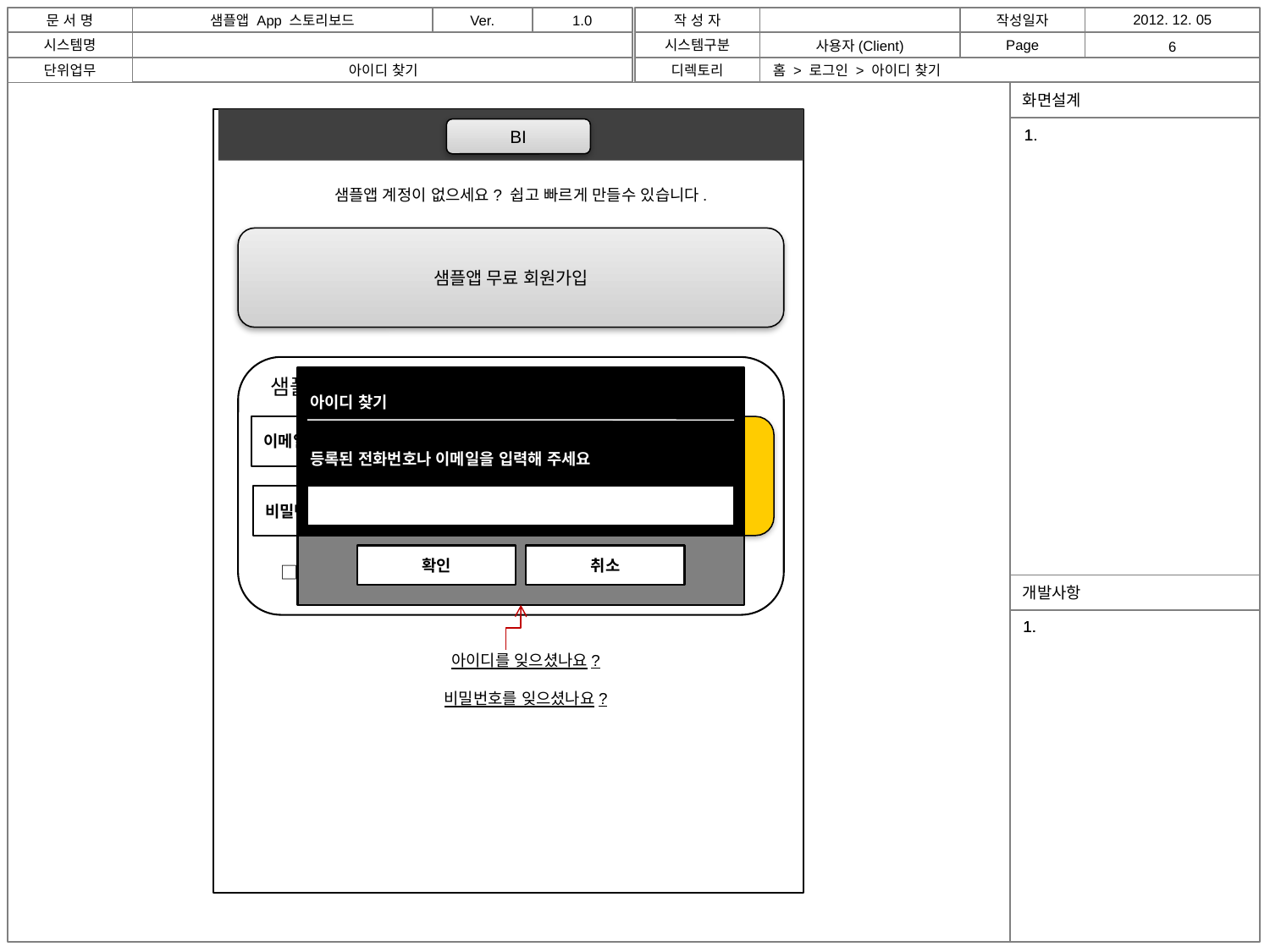

아이디 찾기
홈 > 로그인 > 아이디 찾기

BI
1.
샘플앱 계정이 없으세요? 쉽고 빠르게 만들수 있습니다.
샘플앱 무료 회원가입

샘플앱 로그인

아이디 찾기

등록된 전화번호나 이메일을 입력해 주세요

확인
취소
이메일
로그인
비밀번호
□ 아이디 저장   □ 비밀번호 저장
1.
아이디를 잊으셨나요?

비밀번호를 잊으셨나요?